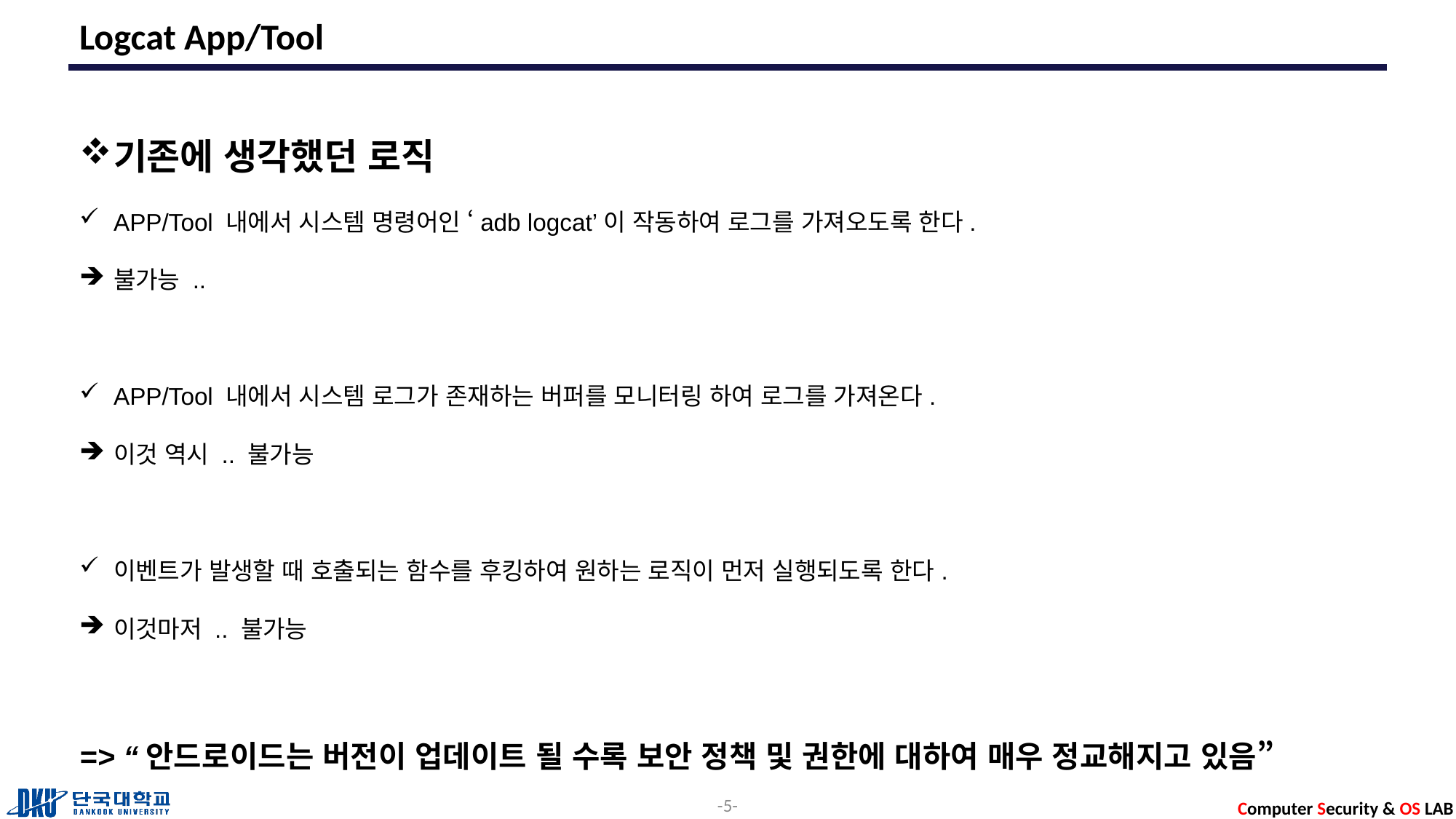

# Logcat App/Tool
기존에 생각했던 로직
APP/Tool 내에서 시스템 명령어인 ‘adb logcat’이 작동하여 로그를 가져오도록 한다.
불가능 ..

APP/Tool 내에서 시스템 로그가 존재하는 버퍼를 모니터링 하여 로그를 가져온다.
이것 역시 .. 불가능

이벤트가 발생할 때 호출되는 함수를 후킹하여 원하는 로직이 먼저 실행되도록 한다.
이것마저 .. 불가능

=> “안드로이드는 버전이 업데이트 될 수록 보안 정책 및 권한에 대하여 매우 정교해지고 있음”
5